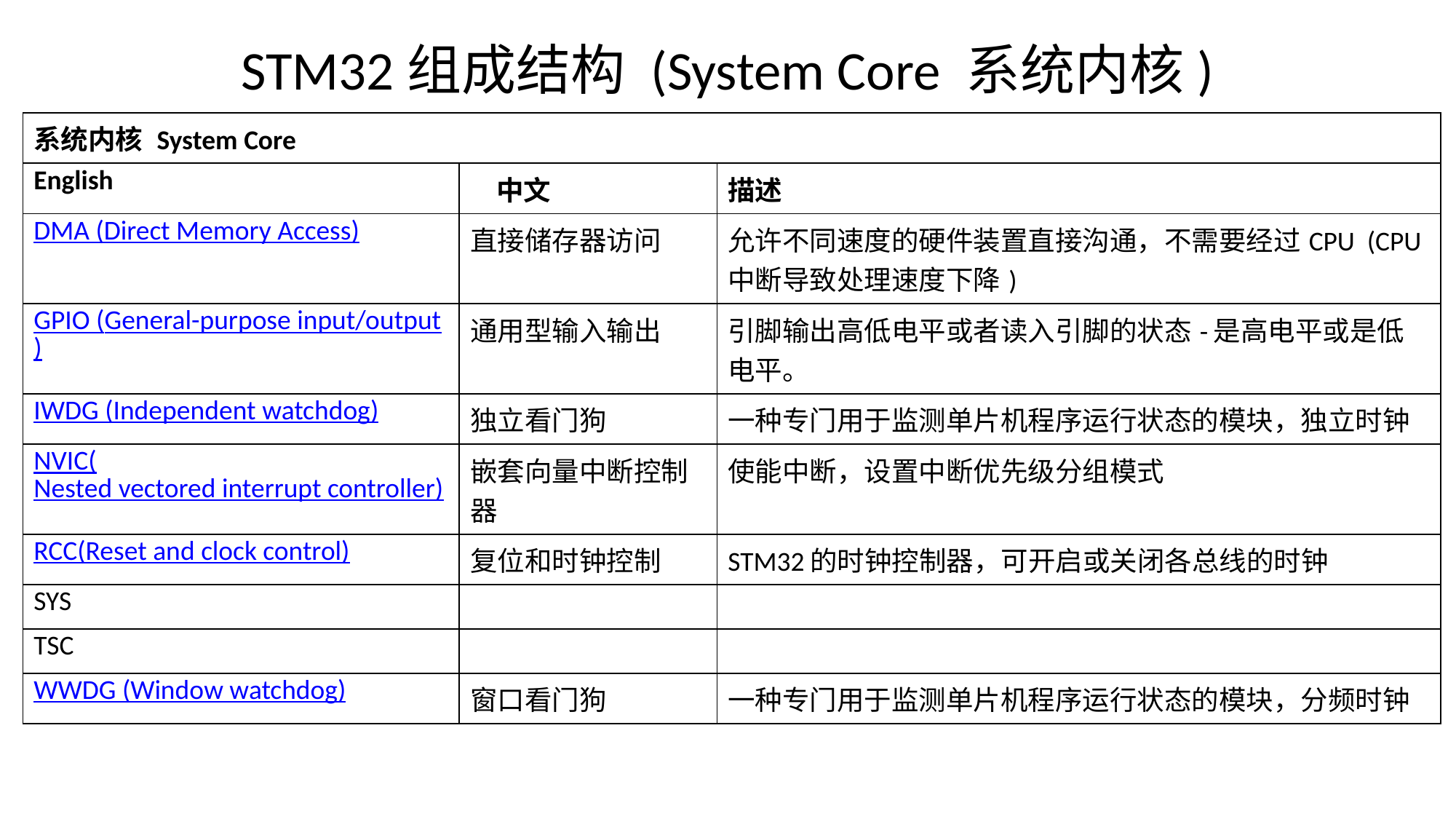

# STM32组成结构 (System Core 系统内核)
| 系统内核 System Core |  |  |
| --- | --- | --- |
| English | 中文 | 描述 |
| DMA (Direct Memory Access) | 直接储存器访问 | 允许不同速度的硬件装置直接沟通，不需要经过CPU (CPU中断导致处理速度下降) |
| GPIO (General-purpose input/output) | 通用型输入输出 | 引脚输出高低电平或者读入引脚的状态-是高电平或是低电平。 |
| IWDG (Independent watchdog) | 独立看门狗 | 一种专门用于监测单片机程序运行状态的模块，独立时钟 |
| NVIC(Nested vectored interrupt controller) | 嵌套向量中断控制器 | 使能中断，设置中断优先级分组模式 |
| RCC(Reset and clock control) | 复位和时钟控制 | STM32的时钟控制器，可开启或关闭各总线的时钟 |
| SYS |  |  |
| TSC |  |  |
| WWDG (Window watchdog) | 窗口看门狗 | 一种专门用于监测单片机程序运行状态的模块，分频时钟 |